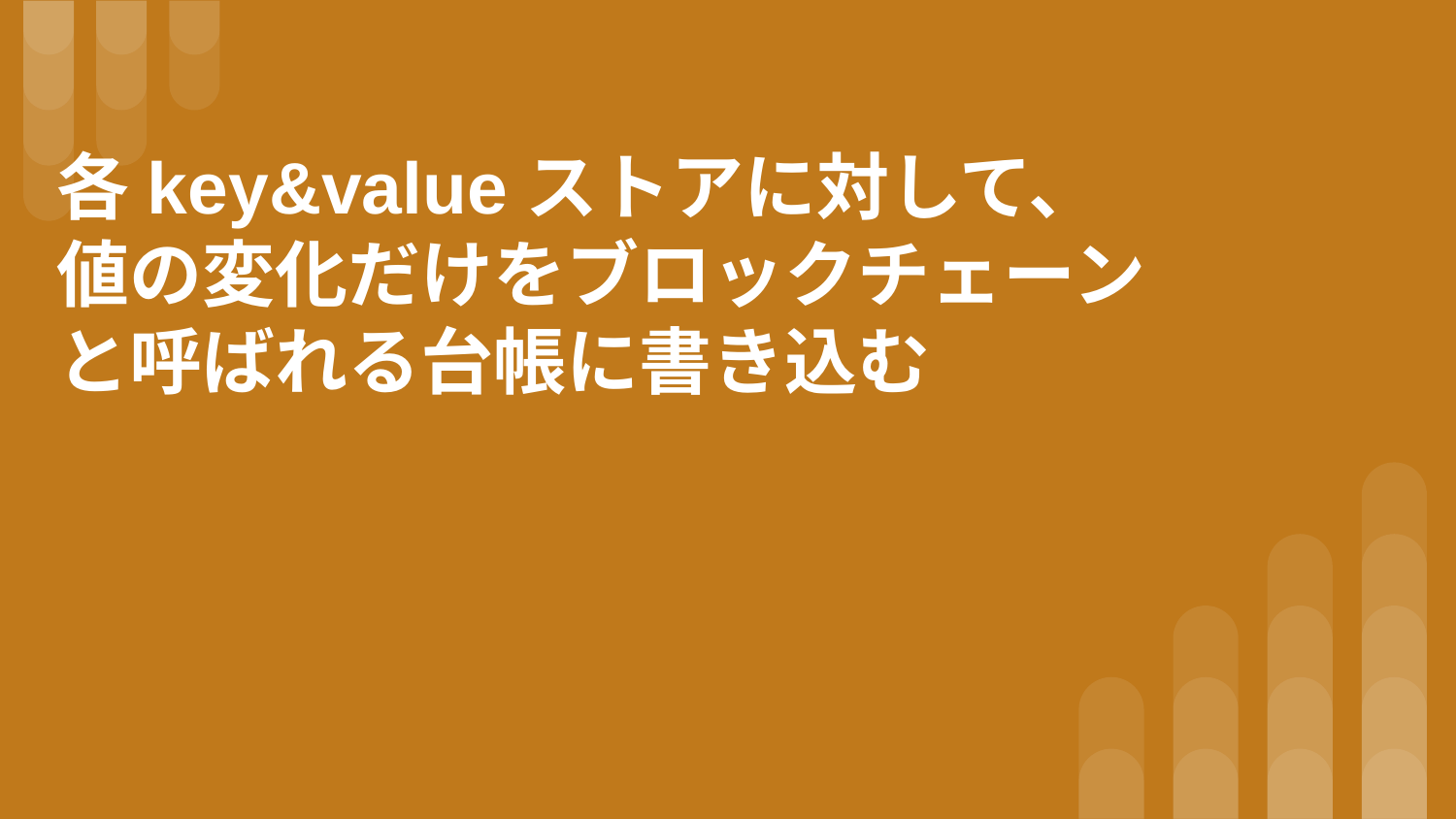

# 各key&valueストアに対して、値の変化だけをブロックチェーンと呼ばれる台帳に書き込む